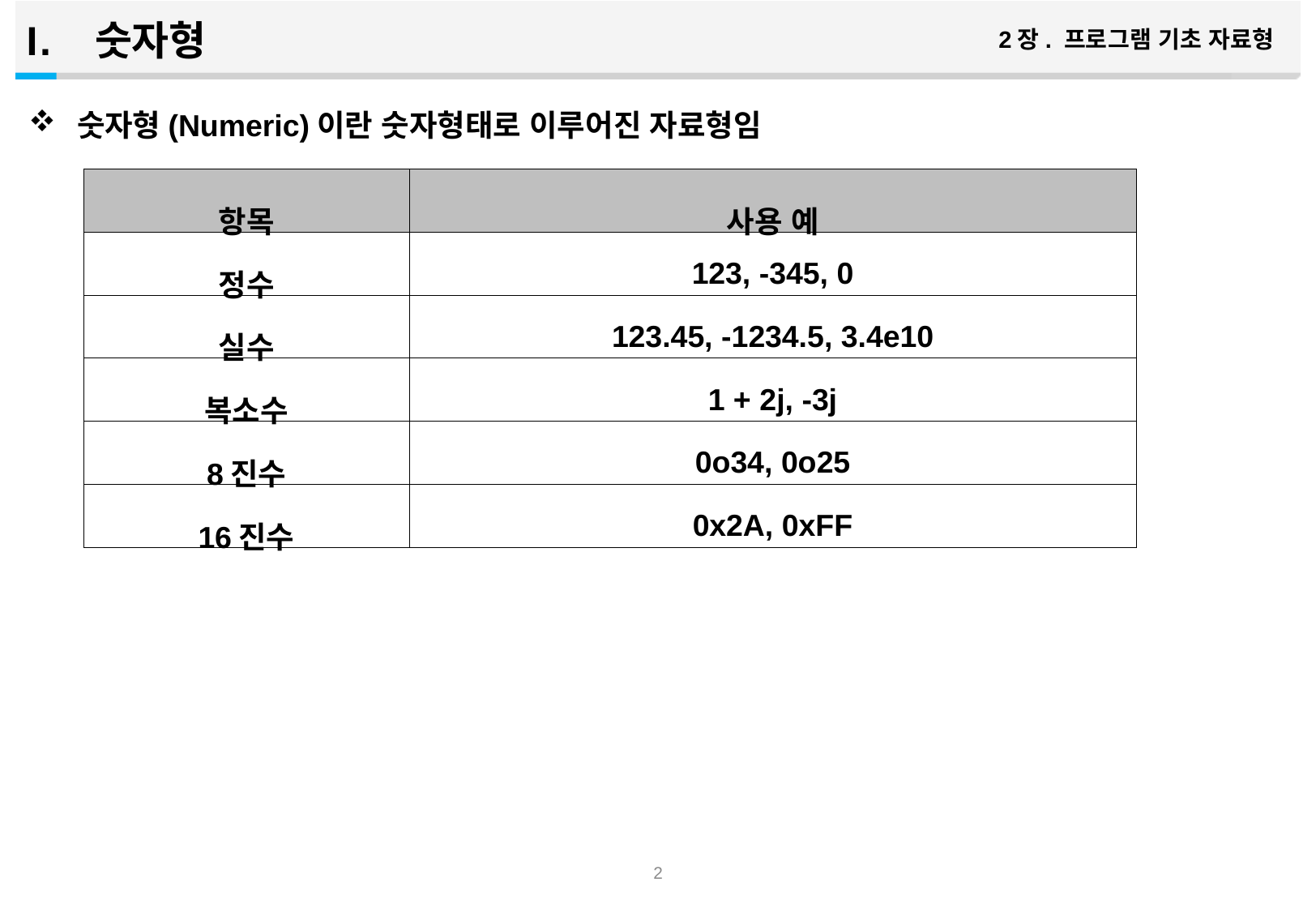

숫자형
2장. 프로그램 기초 자료형
숫자형(Numeric)이란 숫자형태로 이루어진 자료형임
| 항목 | 사용 예 |
| --- | --- |
| 정수 | 123, -345, 0 |
| 실수 | 123.45, -1234.5, 3.4e10 |
| 복소수 | 1 + 2j, -3j |
| 8진수 | 0o34, 0o25 |
| 16진수 | 0x2A, 0xFF |
2